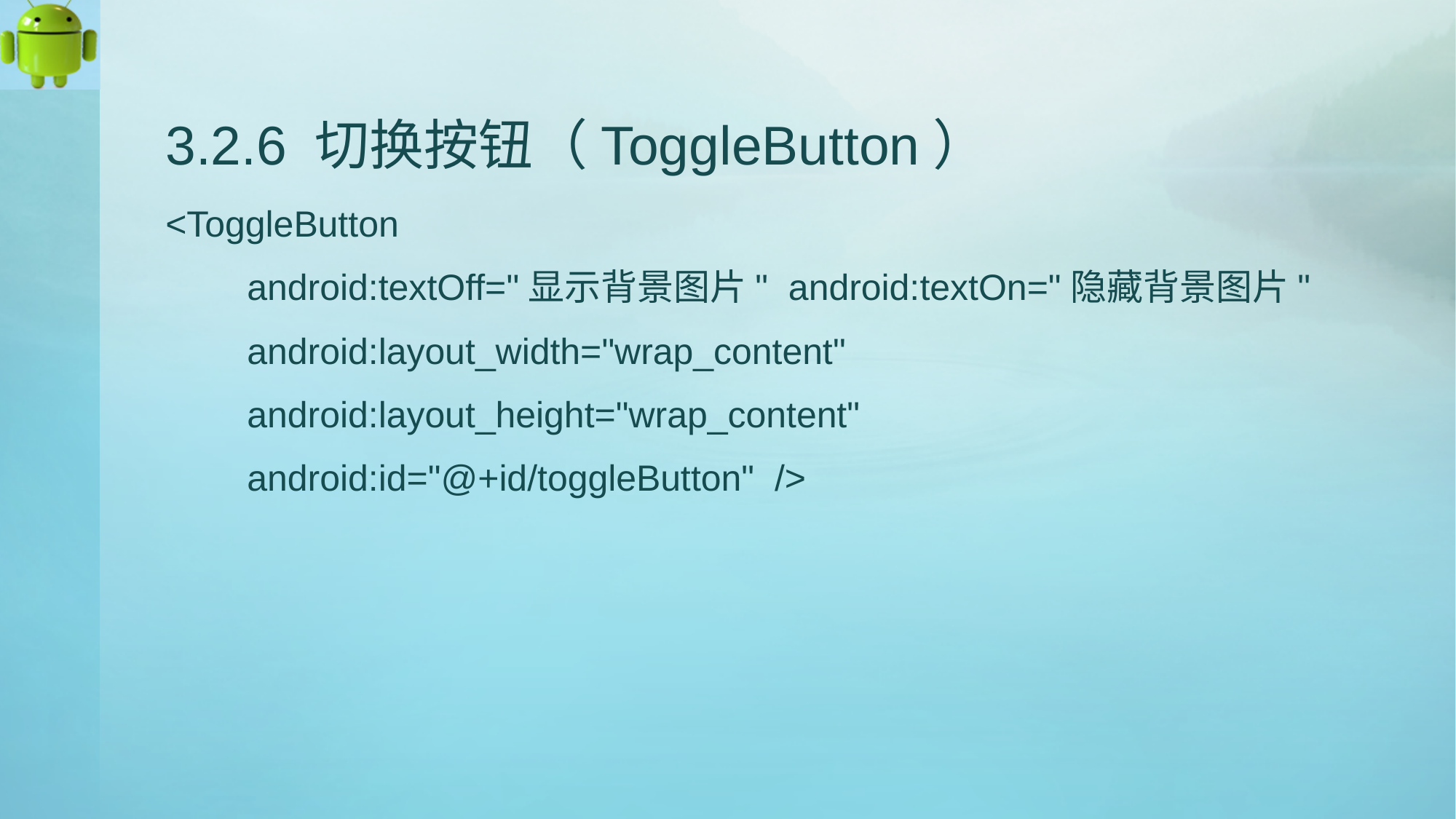

# 3.2.6 切换按钮（ToggleButton）
<ToggleButton
        android:textOff="显示背景图片"  android:textOn="隐藏背景图片"
        android:layout_width="wrap_content"
        android:layout_height="wrap_content"
        android:id="@+id/toggleButton"  />